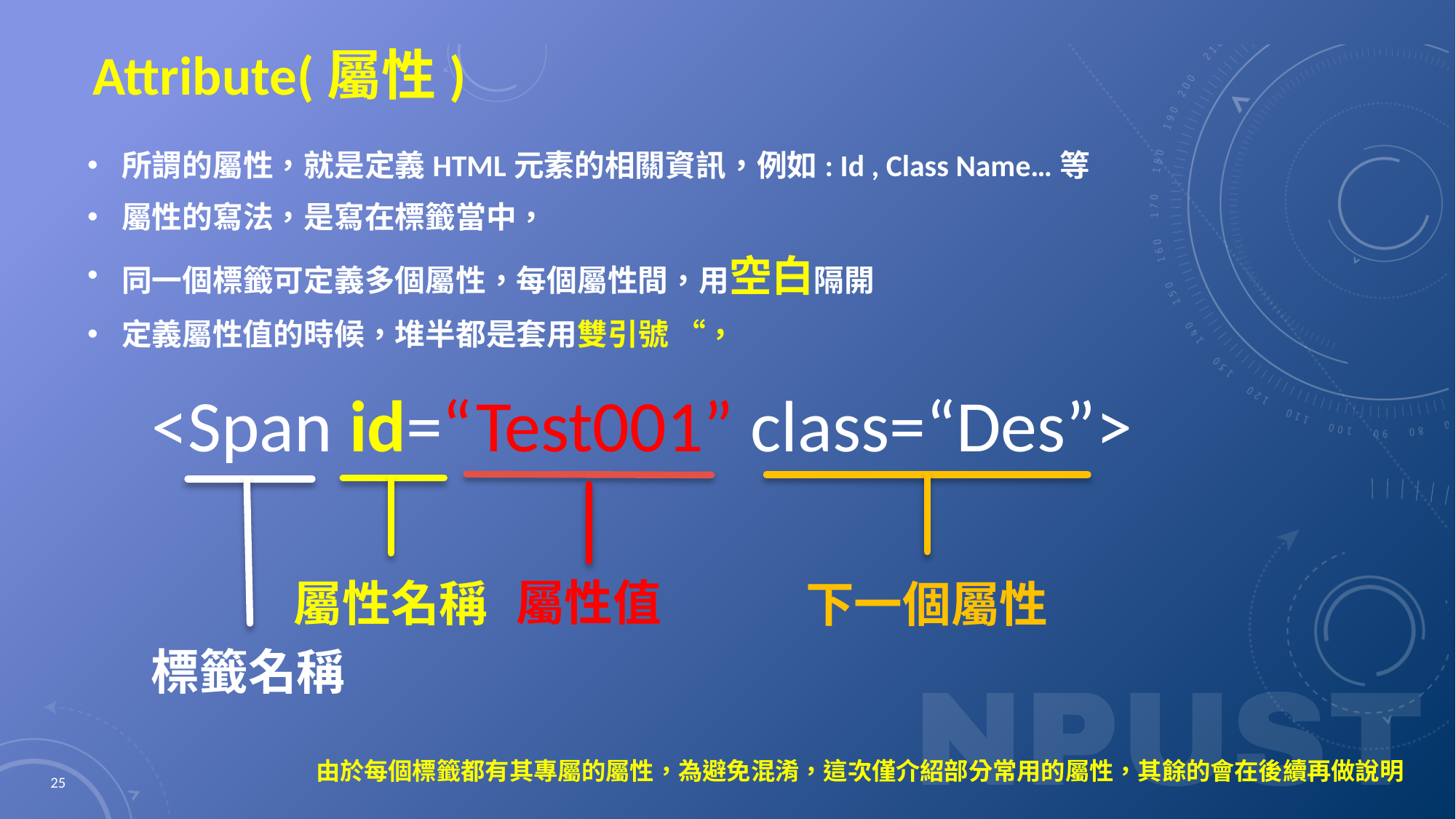

# Attribute(屬性)
所謂的屬性，就是定義HTML元素的相關資訊，例如: Id , Class Name…等
屬性的寫法，是寫在標籤當中，
同一個標籤可定義多個屬性，每個屬性間，用空白隔開
定義屬性值的時候，堆半都是套用雙引號 “，
<Span id=“Test001” class=“Des”>
屬性值
下一個屬性
屬性名稱
標籤名稱
由於每個標籤都有其專屬的屬性，為避免混淆，這次僅介紹部分常用的屬性，其餘的會在後續再做說明
25